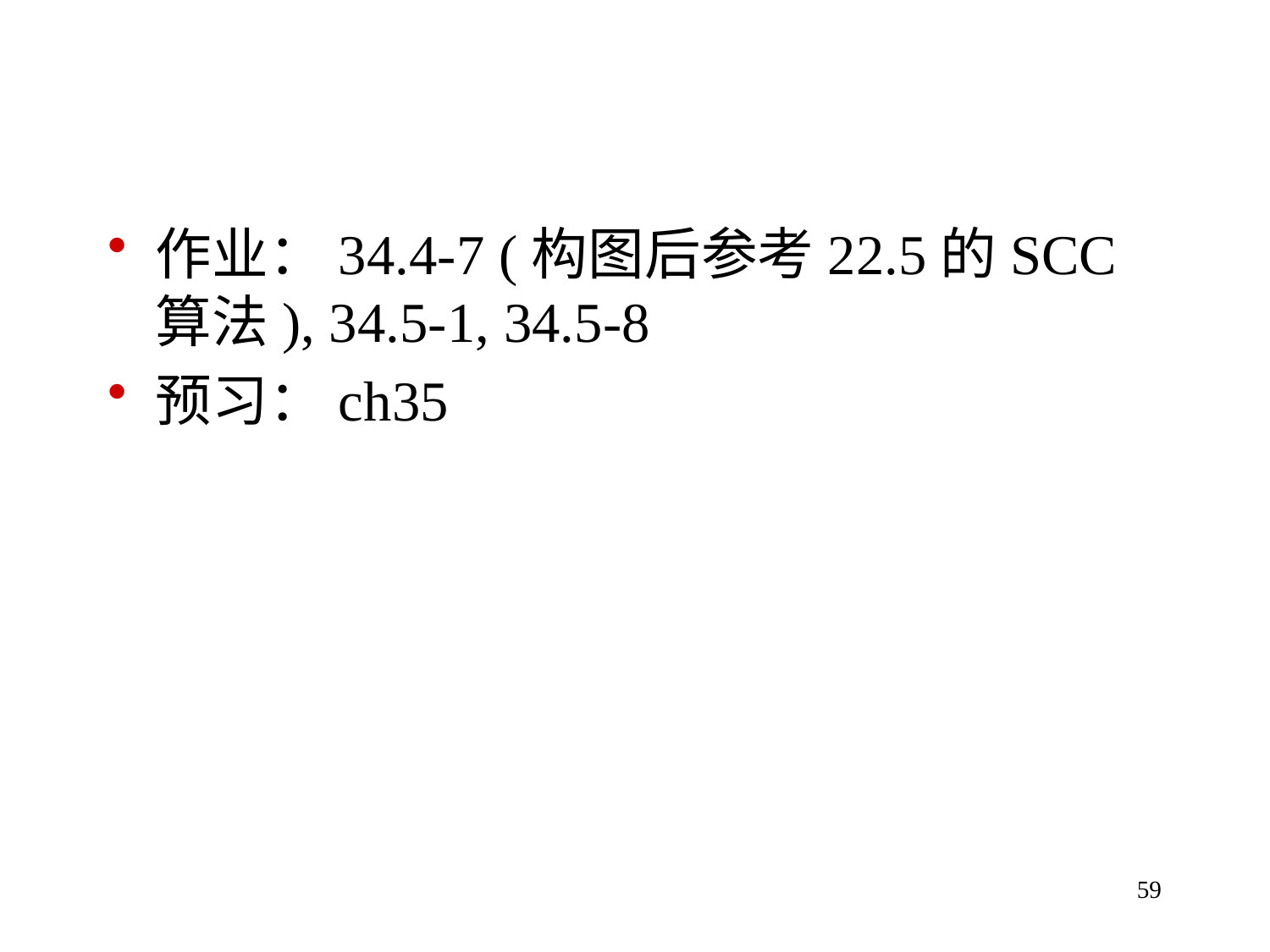

#
作业：34.4-7 (构图后参考22.5的SCC算法), 34.5-1, 34.5-8
预习：ch35
59